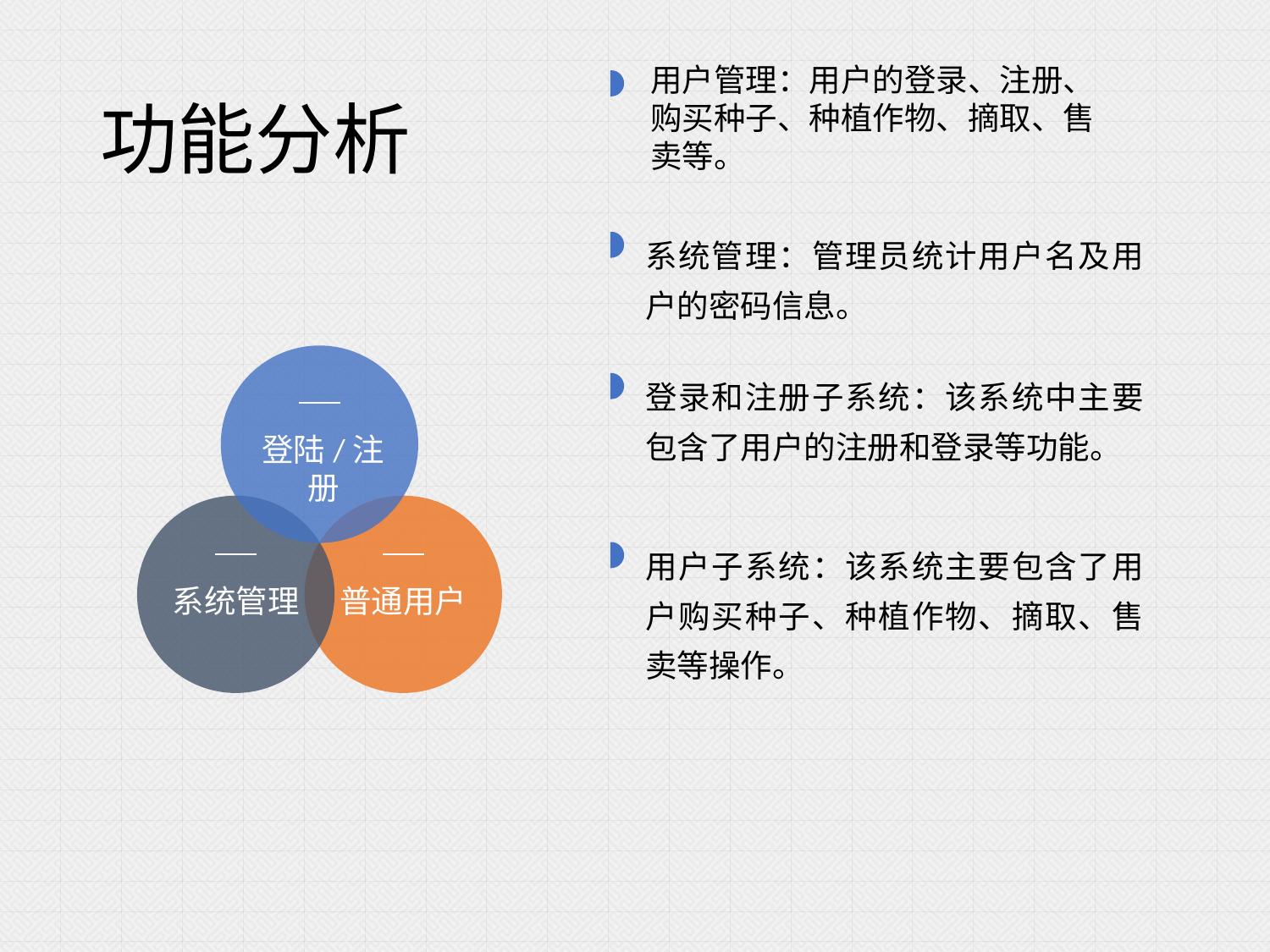

# 功能分析
用户管理：用户的登录、注册、购买种子、种植作物、摘取、售卖等。

系统管理：管理员统计用户名及用户的密码信息。

登录和注册子系统：该系统中主要包含了用户的注册和登录等功能。

登陆/注册

用户子系统：该系统主要包含了用户购买种子、种植作物、摘取、售卖等操作。

系统管理
普通用户